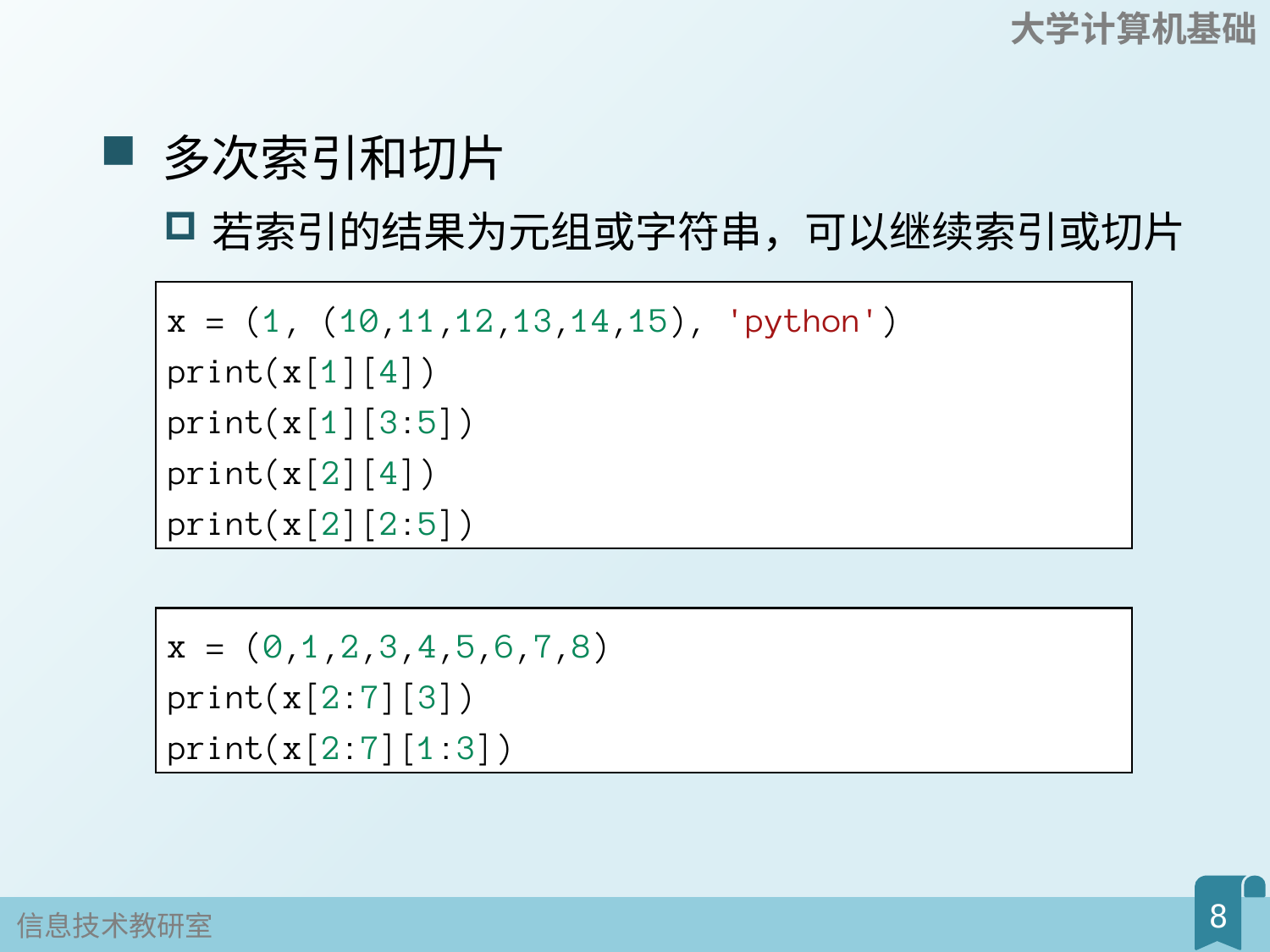

多次索引和切片
若索引的结果为元组或字符串，可以继续索引或切片
x = (1, (10,11,12,13,14,15), 'python')
print(x[1][4])
print(x[1][3:5])
print(x[2][4])
print(x[2][2:5])
x = (0,1,2,3,4,5,6,7,8)
print(x[2:7][3])
print(x[2:7][1:3])
8